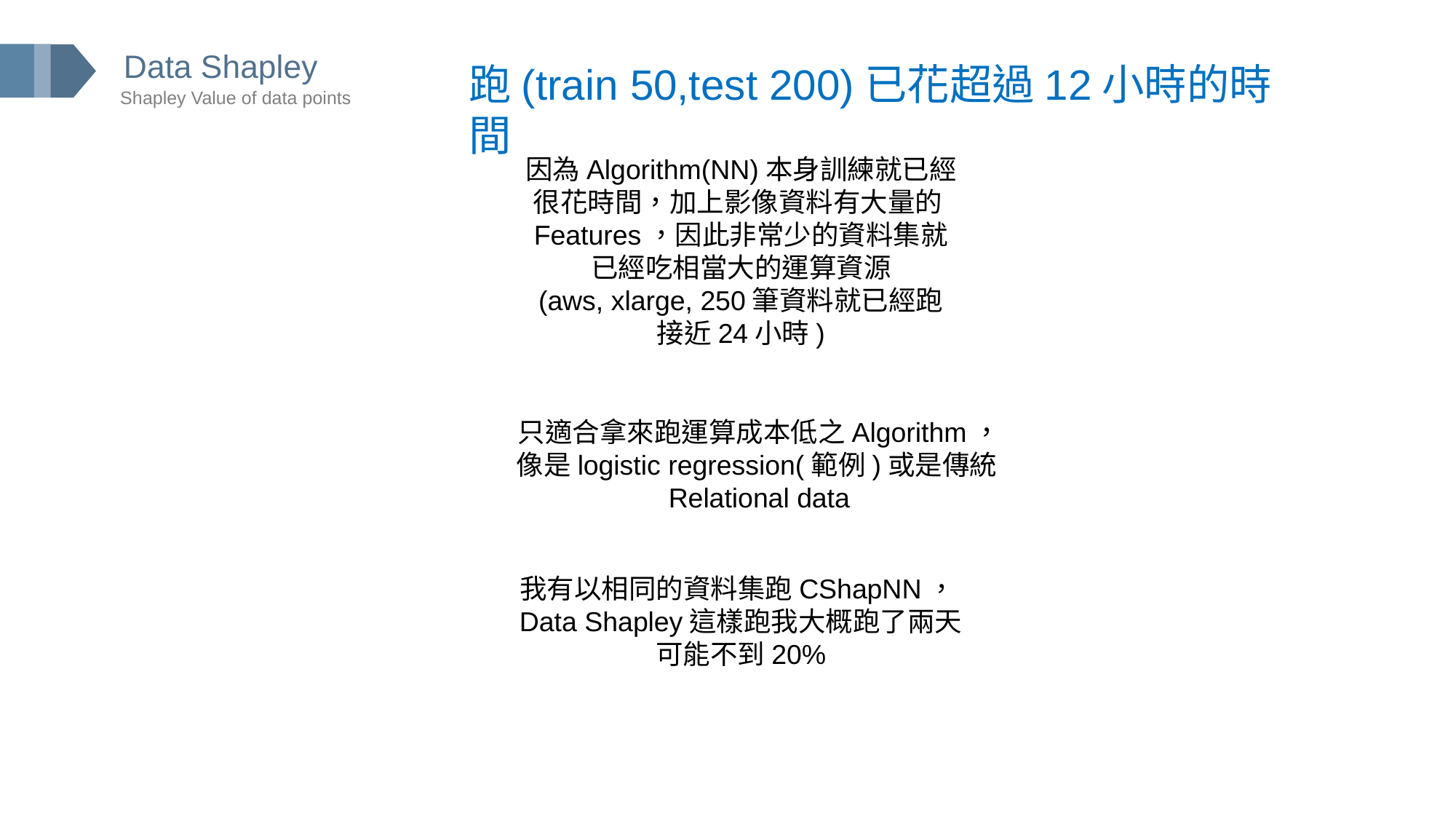

跑(train 50,test 200)已花超過12小時的時間
因為Algorithm(NN)本身訓練就已經很花時間，加上影像資料有大量的Features，因此非常少的資料集就已經吃相當大的運算資源
(aws, xlarge, 250筆資料就已經跑接近24小時)
只適合拿來跑運算成本低之Algorithm，像是logistic regression(範例)或是傳統Relational data
我有以相同的資料集跑CShapNN，Data Shapley這樣跑我大概跑了兩天可能不到20%